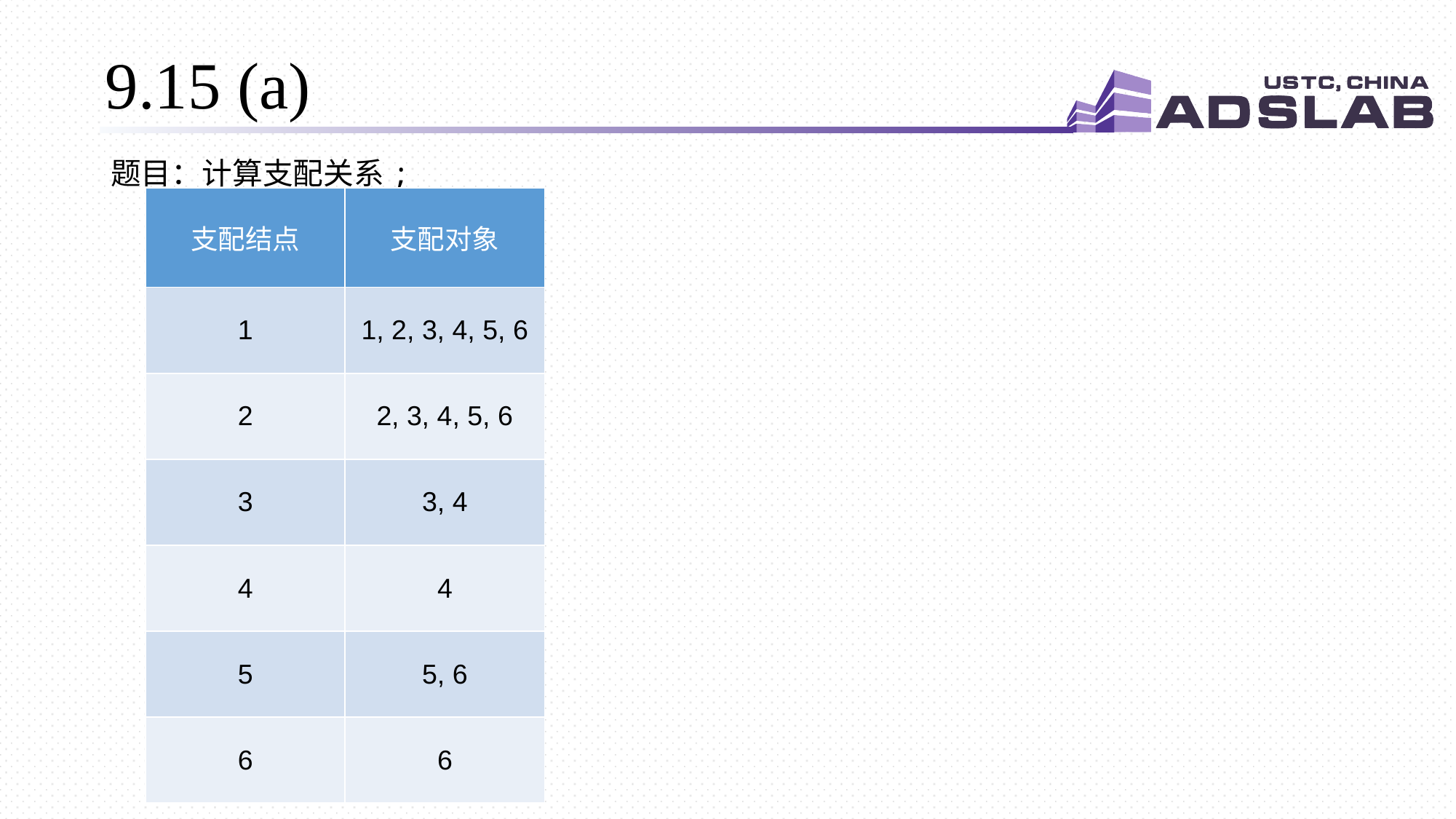

# 9.15 (a)
题目：计算支配关系;
| 支配结点 | 支配对象 |
| --- | --- |
| 1 | 1, 2, 3, 4, 5, 6 |
| 2 | 2, 3, 4, 5, 6 |
| 3 | 3, 4 |
| 4 | 4 |
| 5 | 5, 6 |
| 6 | 6 |